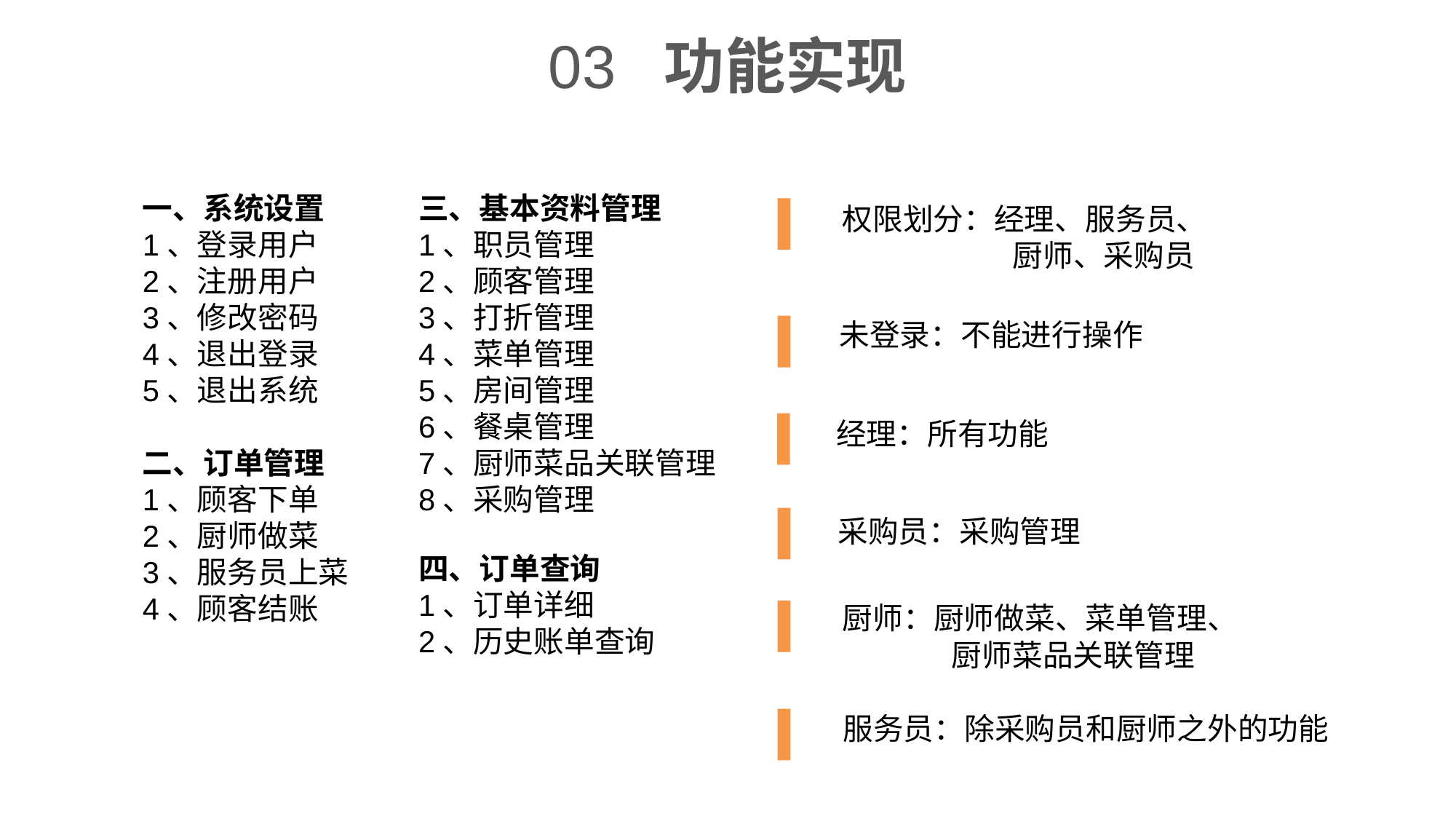

03  功能实现
一、系统设置
1、登录用户
2、注册用户
3、修改密码
4、退出登录
5、退出系统

二、订单管理
1、顾客下单
2、厨师做菜
3、服务员上菜
4、顾客结账

三、基本资料管理
1、职员管理
2、顾客管理
3、打折管理
4、菜单管理
5、房间管理
6、餐桌管理
7、厨师菜品关联管理
8、采购管理

四、订单查询
1、订单详细
2、历史账单查询

权限划分：经理、服务员、
	        厨师、采购员

未登录：不能进行操作

经理：所有功能

采购员：采购管理

厨师：厨师做菜、菜单管理、
	厨师菜品关联管理

服务员：除采购员和厨师之外的功能